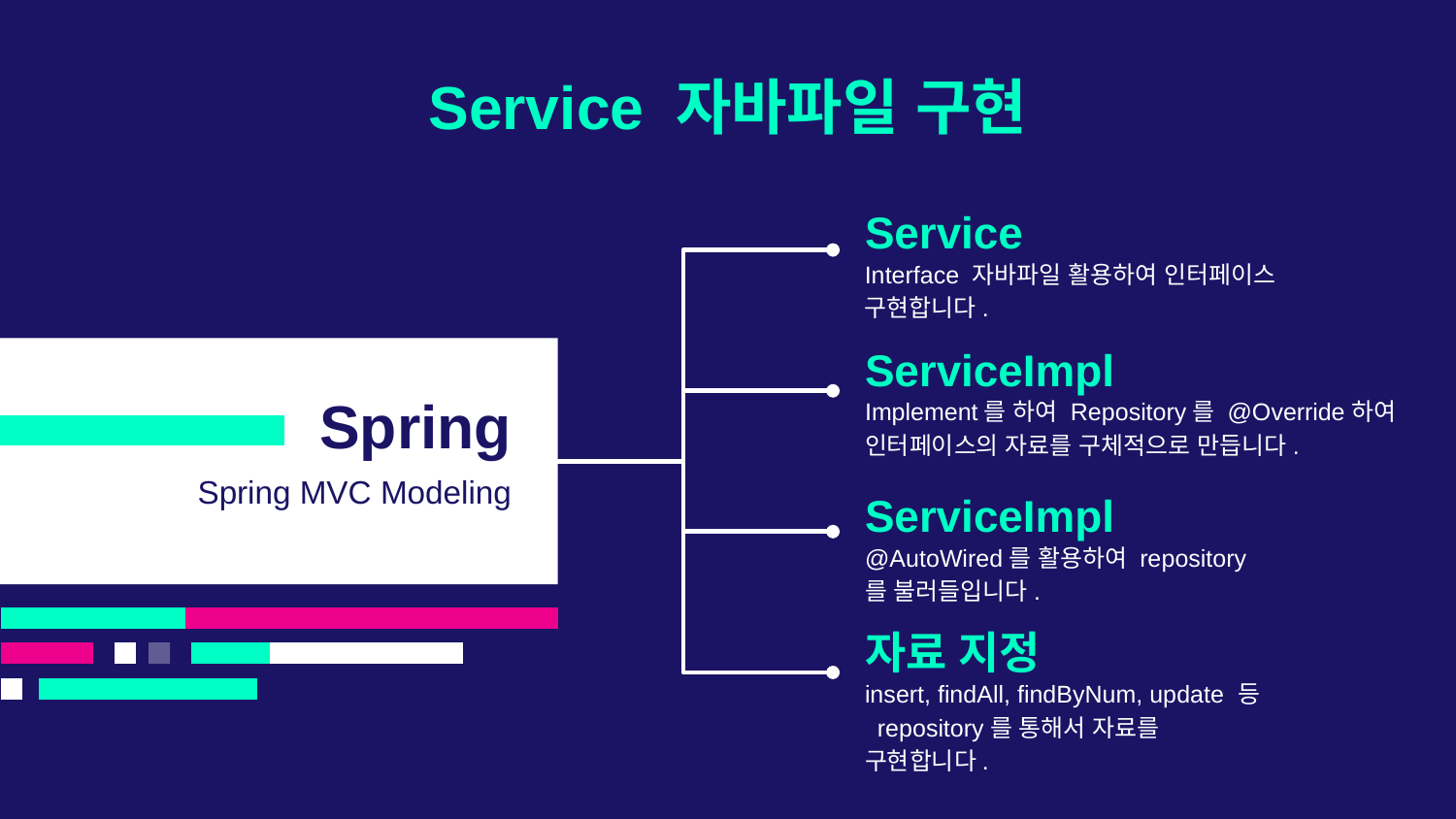

# Service 자바파일 구현
Service
Interface 자바파일 활용하여 인터페이스 구현합니다.

ServiceImpl
Spring
Implement를 하여 Repository를 @Override하여 인터페이스의 자료를 구체적으로 만듭니다.

Spring MVC Modeling
ServiceImpl
@AutoWired를 활용하여 repository를 불러들입니다.

자료 지정

insert, findAll, findByNum, update 등  repository를 통해서 자료를 구현합니다.